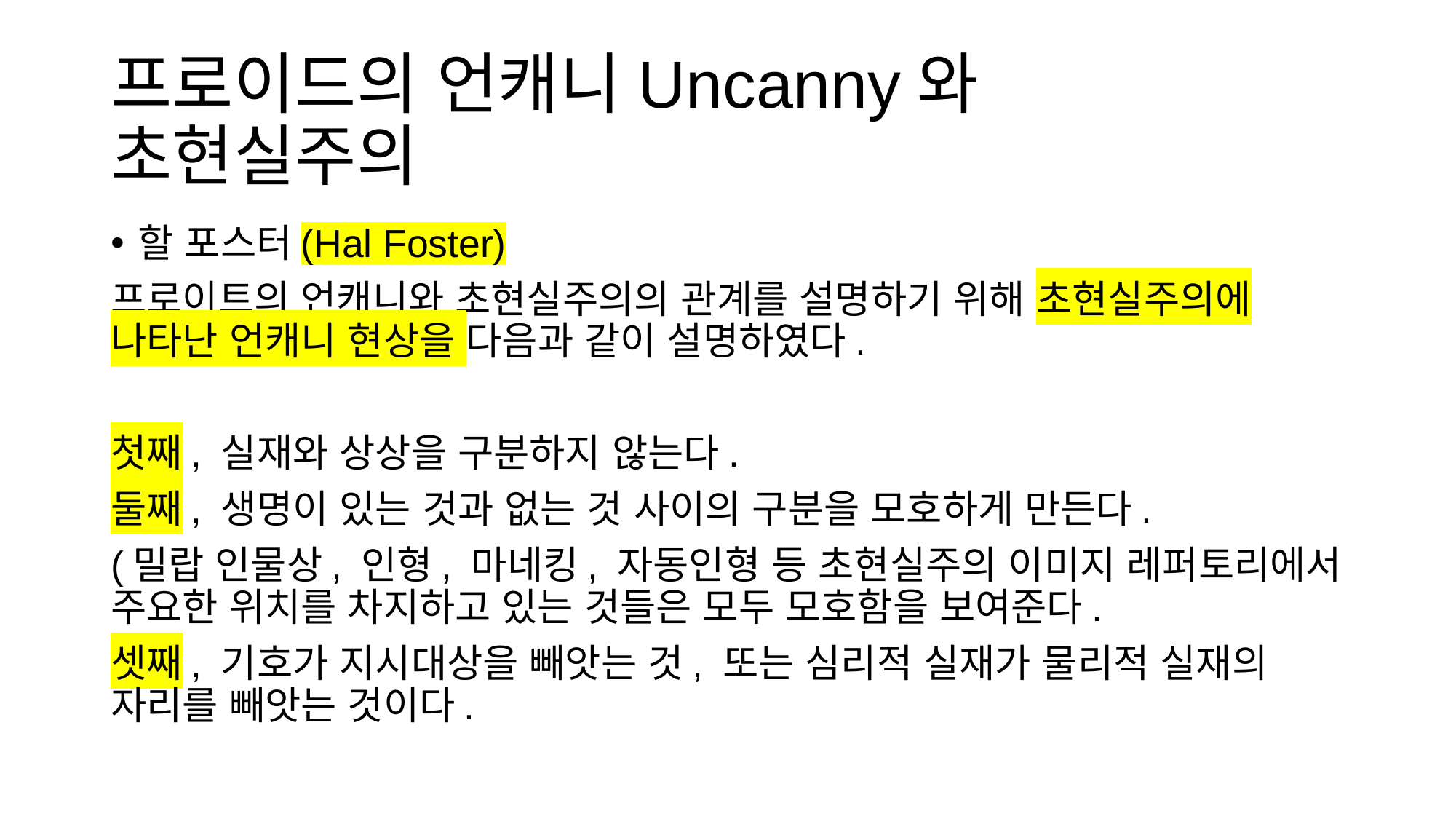

# 프로이드의 언캐니Uncanny와 초현실주의
할 포스터(Hal Foster)
프로이트의 언캐니와 초현실주의의 관계를 설명하기 위해 초현실주의에 나타난 언캐니 현상을 다음과 같이 설명하였다.

첫째, 실재와 상상을 구분하지 않는다.
둘째, 생명이 있는 것과 없는 것 사이의 구분을 모호하게 만든다.
(밀랍 인물상, 인형, 마네킹, 자동인형 등 초현실주의 이미지 레퍼토리에서 주요한 위치를 차지하고 있는 것들은 모두 모호함을 보여준다.
셋째, 기호가 지시대상을 빼앗는 것, 또는 심리적 실재가 물리적 실재의 자리를 빼앗는 것이다.